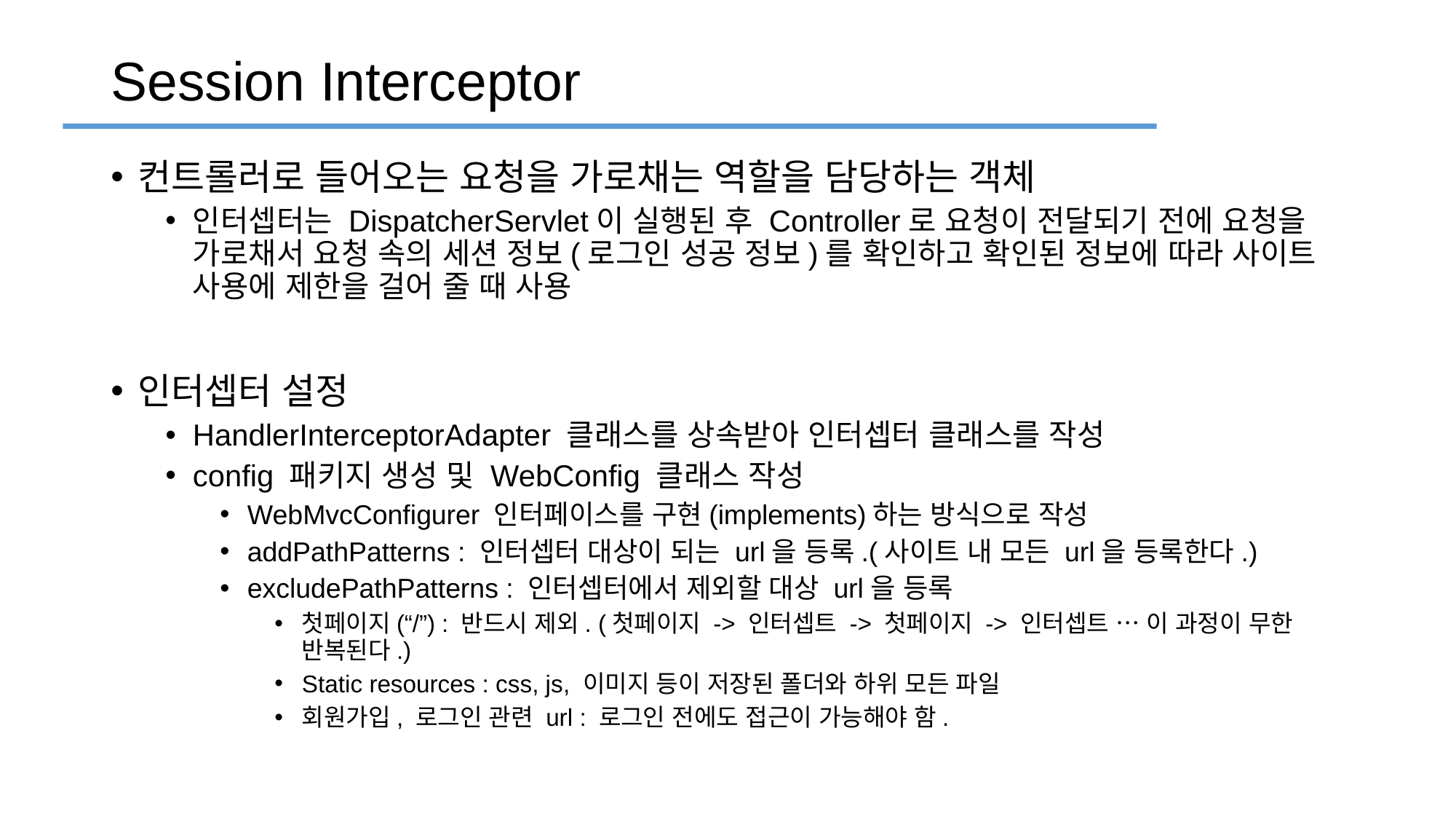

# Session Interceptor
컨트롤러로 들어오는 요청을 가로채는 역할을 담당하는 객체
인터셉터는 DispatcherServlet이 실행된 후 Controller로 요청이 전달되기 전에 요청을 가로채서 요청 속의 세션 정보(로그인 성공 정보)를 확인하고 확인된 정보에 따라 사이트 사용에 제한을 걸어 줄 때 사용

인터셉터 설정
HandlerInterceptorAdapter 클래스를 상속받아 인터셉터 클래스를 작성
config 패키지 생성 및 WebConfig 클래스 작성
WebMvcConfigurer 인터페이스를 구현(implements)하는 방식으로 작성
addPathPatterns : 인터셉터 대상이 되는 url을 등록.(사이트 내 모든 url을 등록한다.)
excludePathPatterns : 인터셉터에서 제외할 대상 url을 등록
첫페이지(“/”) : 반드시 제외. (첫페이지 -> 인터셉트 -> 첫페이지 -> 인터셉트 … 이 과정이 무한 반복된다.)
Static resources : css, js, 이미지 등이 저장된 폴더와 하위 모든 파일
회원가입, 로그인 관련 url : 로그인 전에도 접근이 가능해야 함.